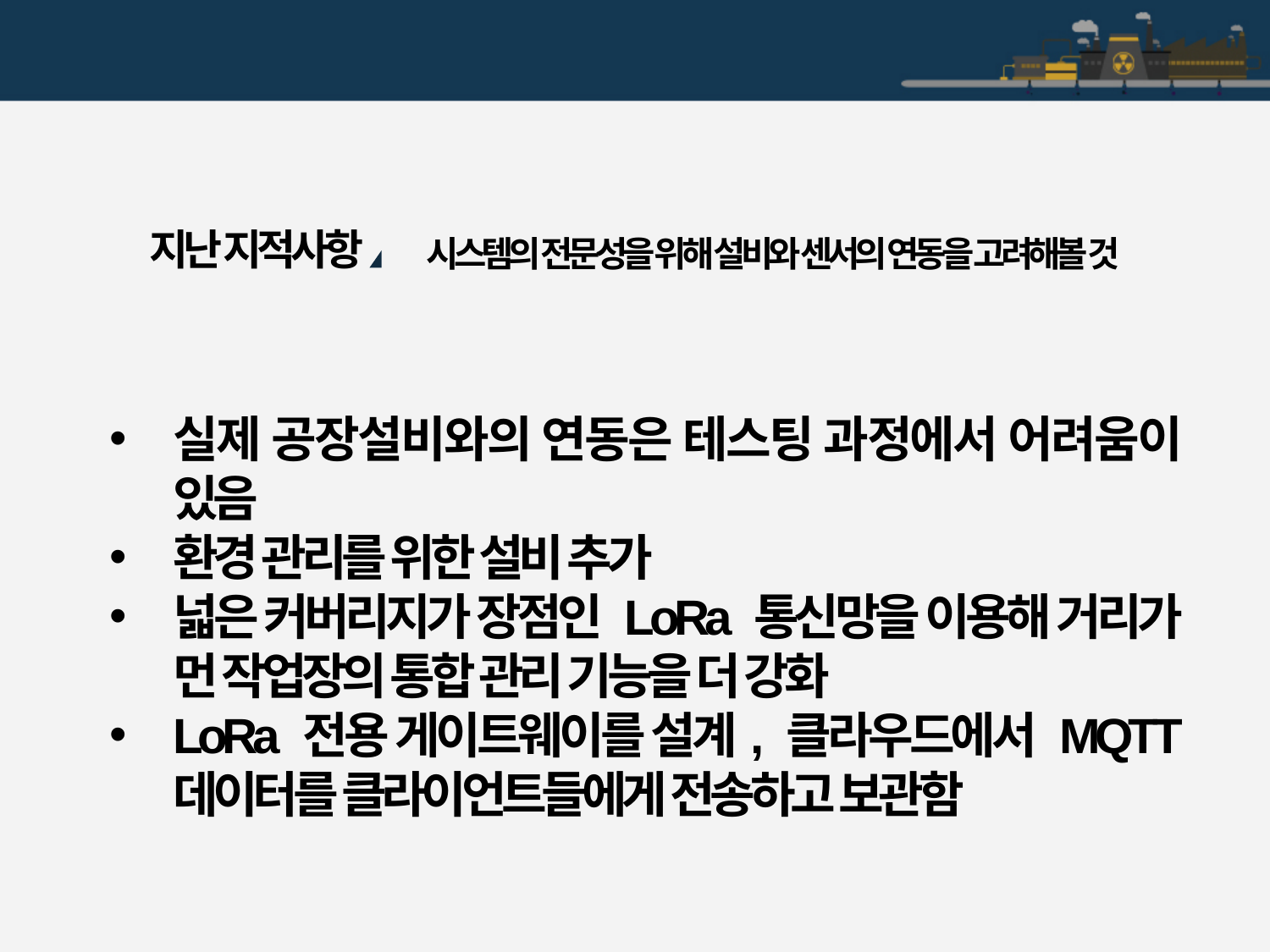

지적사항
지난 지적사항
시스템의 전문성을 위해 설비와 센서의 연동을 고려해볼 것

실제 공장설비와의 연동은 테스팅 과정에서 어려움이 있음
환경 관리를 위한 설비 추가
넓은 커버리지가 장점인 LoRa 통신망을 이용해 거리가 먼 작업장의 통합 관리 기능을 더 강화
LoRa 전용 게이트웨이를 설계, 클라우드에서 MQTT 데이터를 클라이언트들에게 전송하고 보관함